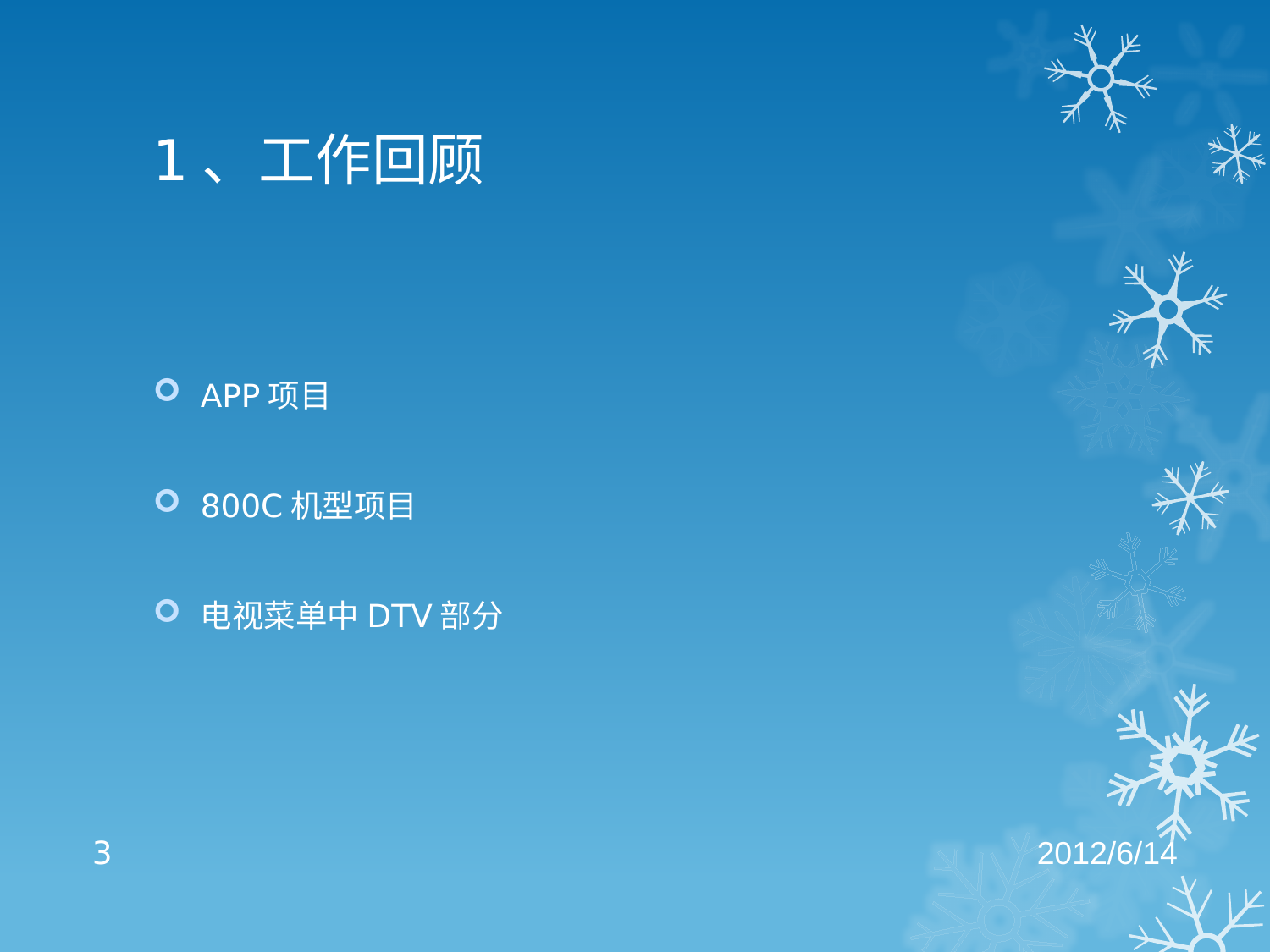

# 1、工作回顾
APP项目

800C机型项目

电视菜单中DTV部分

3
2012/6/14